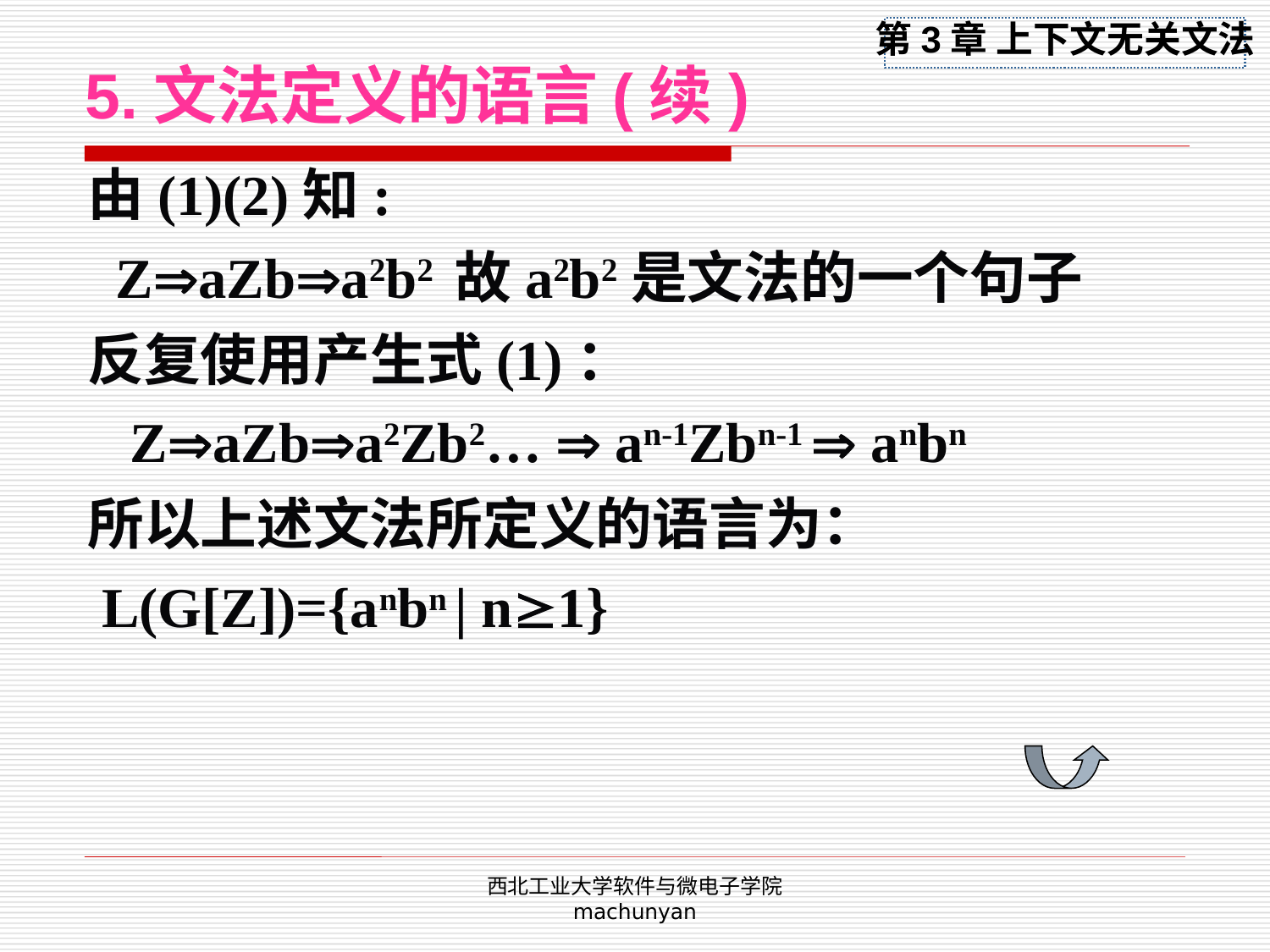

5.文法定义的语言(续)
由(1)(2)知:
  Z⇒aZb⇒a2b2 故a2b2是文法的一个句子
反复使用产生式(1)：
   Z⇒aZb⇒a2Zb2… ⇒ an-1Zbn-1 ⇒ anbn
所以上述文法所定义的语言为：
 L(G[Z])={anbn | n≥1}

西北工业大学软件与微电子学院 machunyan
34